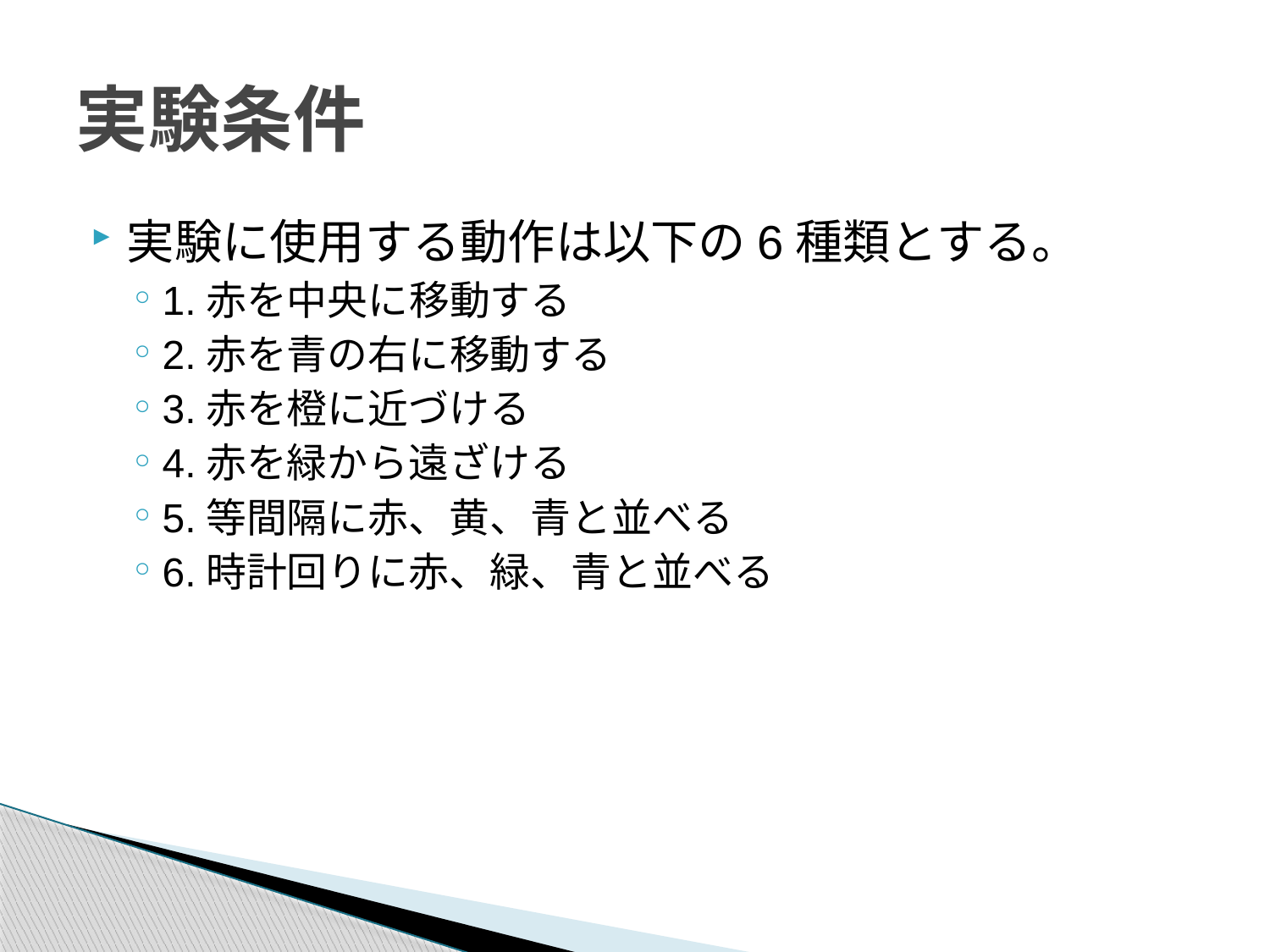

# 実験条件
実験に使用する動作は以下の6種類とする。
1.赤を中央に移動する
2.赤を青の右に移動する
3.赤を橙に近づける
4.赤を緑から遠ざける
5.等間隔に赤、黄、青と並べる
6.時計回りに赤、緑、青と並べる